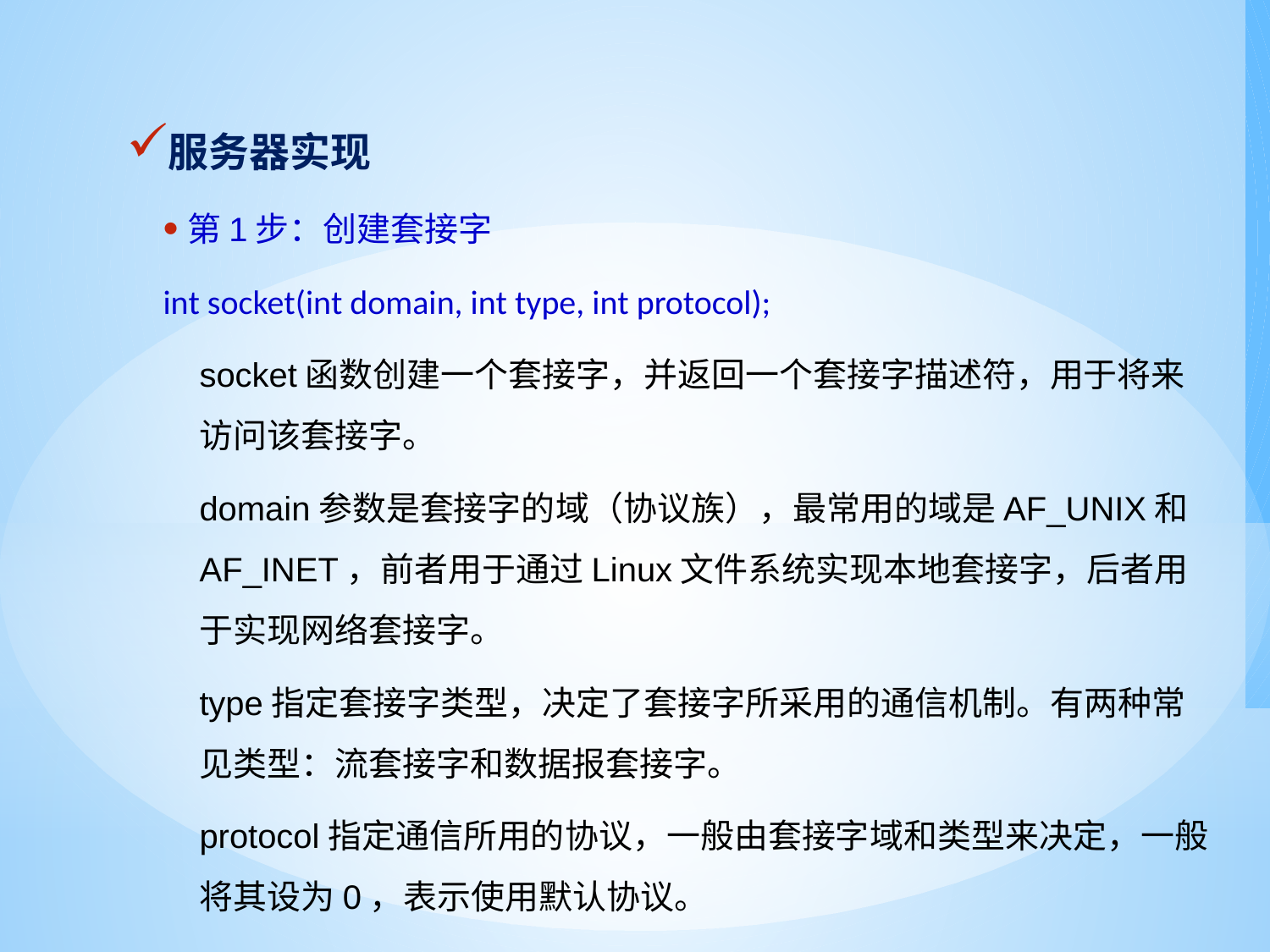

服务器实现
第1步：创建套接字
int socket(int domain, int type, int protocol);
socket函数创建一个套接字，并返回一个套接字描述符，用于将来访问该套接字。
domain参数是套接字的域（协议族），最常用的域是AF_UNIX和AF_INET，前者用于通过Linux文件系统实现本地套接字，后者用于实现网络套接字。
type指定套接字类型，决定了套接字所采用的通信机制。有两种常见类型：流套接字和数据报套接字。
protocol指定通信所用的协议，一般由套接字域和类型来决定，一般将其设为0，表示使用默认协议。